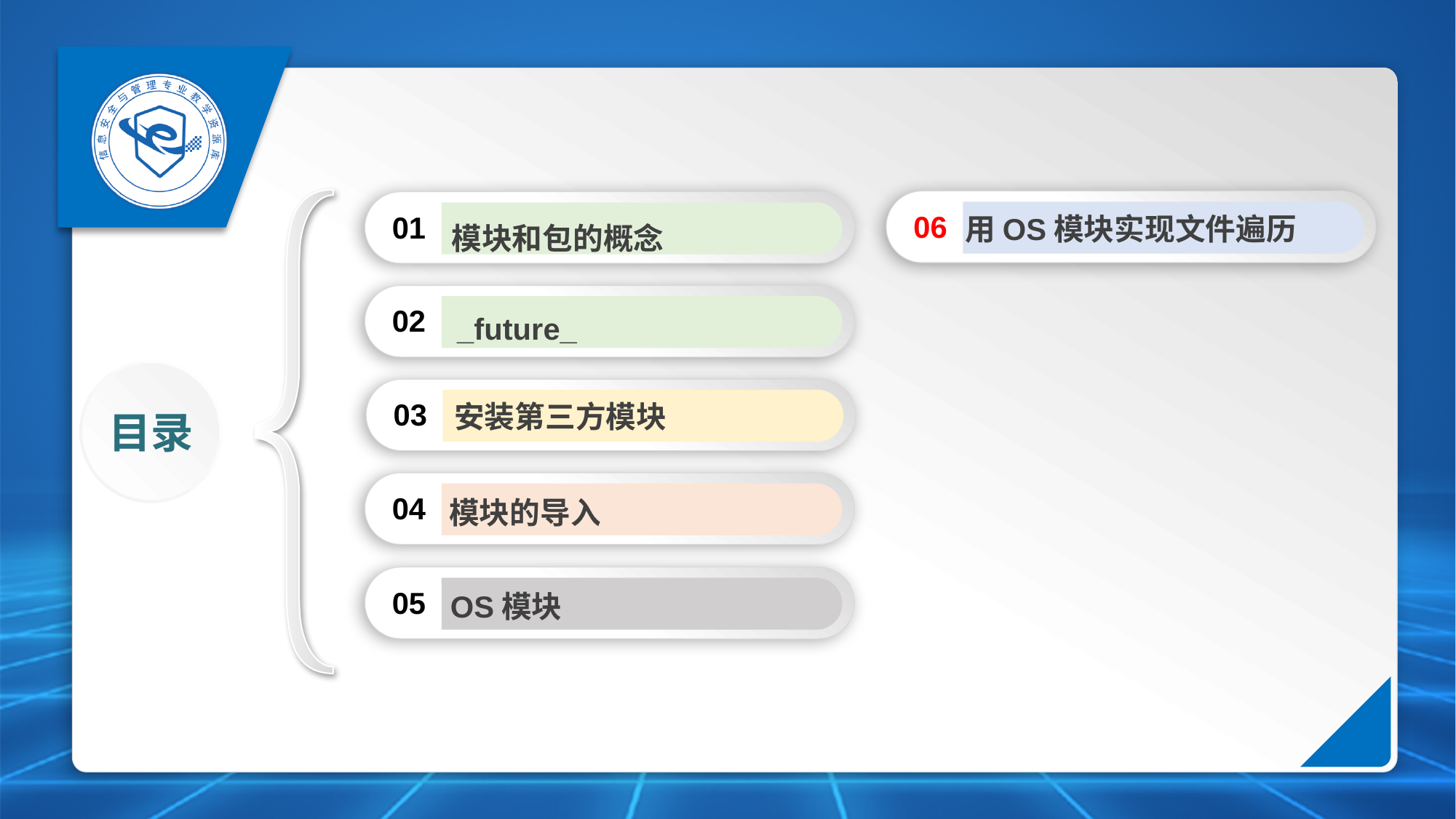

06
用OS模块实现文件遍历

01
模块和包的概念

02
_future_

03
安装第三方模块
目录

04
模块的导入

05
OS模块